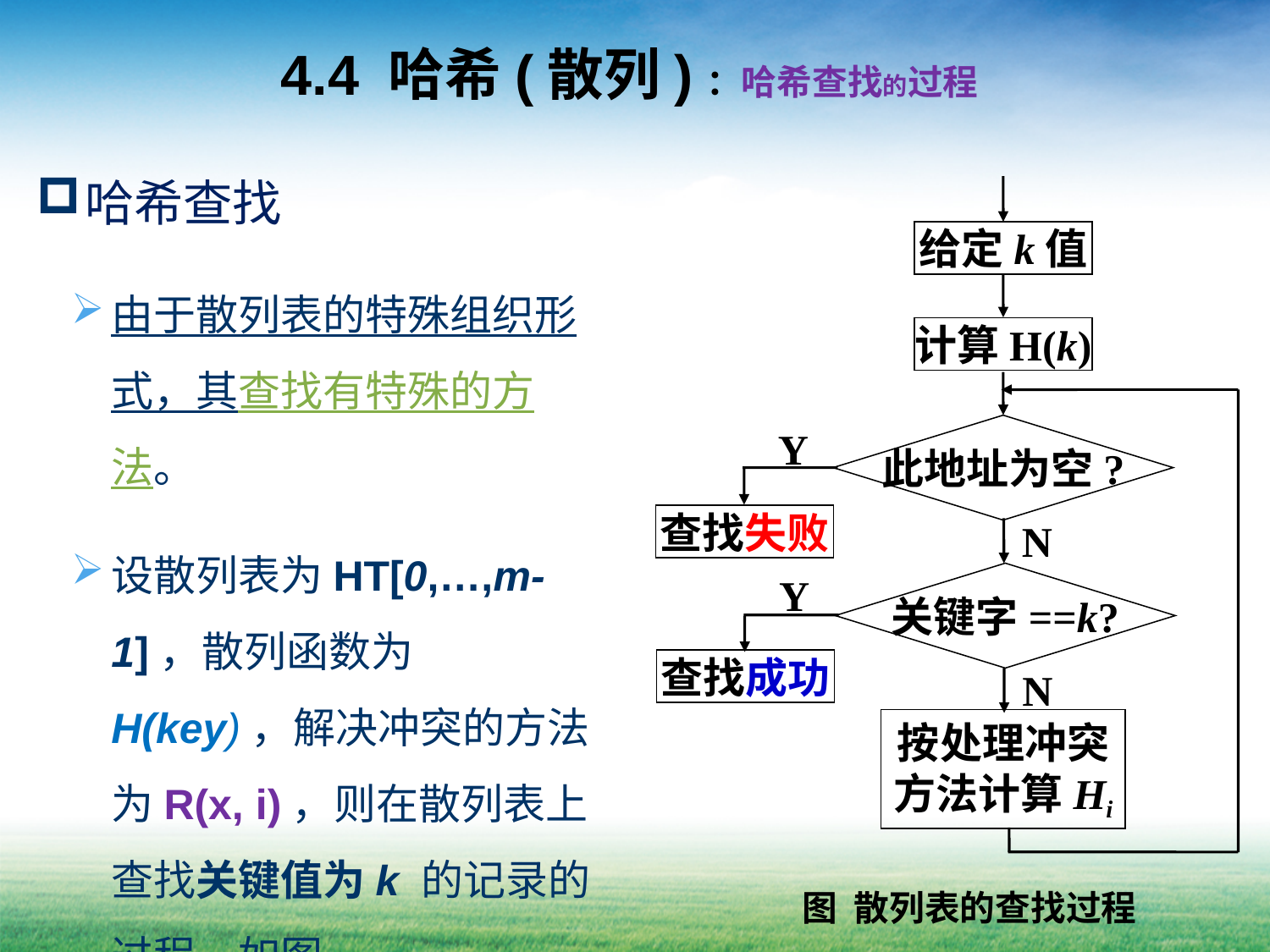

# 4.4 哈希(散列)：哈希查找的过程
哈希查找
由于散列表的特殊组织形式，其查找有特殊的方法。
设散列表为HT[0,…,m-1]，散列函数为H(key)，解决冲突的方法为R(x, i)，则在散列表上查找关键值为k 的记录的过程，如图。

给定k值

计算H(k)

此地址为空?
Y

查找失败

N
关键字==k?
Y

查找成功

N
按处理冲突
方法计算Hi
图  散列表的查找过程